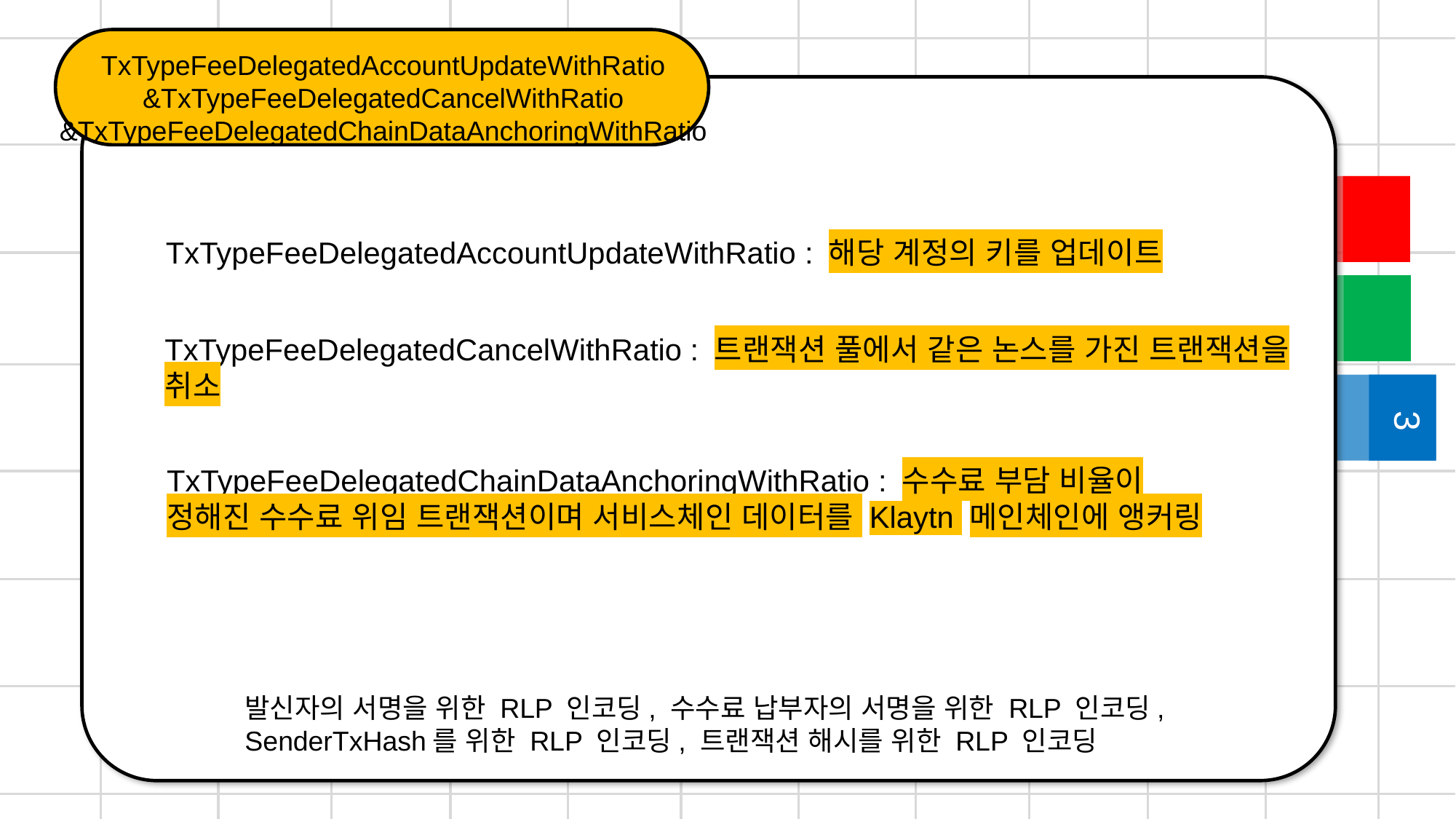

TxTypeFeeDelegatedAccountUpdateWithRatio
&TxTypeFeeDelegatedCancelWithRatio
&TxTypeFeeDelegatedChainDataAnchoringWithRatio

TxTypeFeeDelegatedAccountUpdateWithRatio : 해당 계정의 키를 업데이트

TxTypeFeeDelegatedCancelWithRatio : 트랜잭션 풀에서 같은 논스를 가진 트랜잭션을 취소

3
TxTypeFeeDelegatedChainDataAnchoringWithRatio : 수수료 부담 비율이 정해진 수수료 위임 트랜잭션이며 서비스체인 데이터를 Klaytn 메인체인에 앵커링
발신자의 서명을 위한 RLP 인코딩, 수수료 납부자의 서명을 위한 RLP 인코딩,
SenderTxHash를 위한 RLP 인코딩, 트랜잭션 해시를 위한 RLP 인코딩